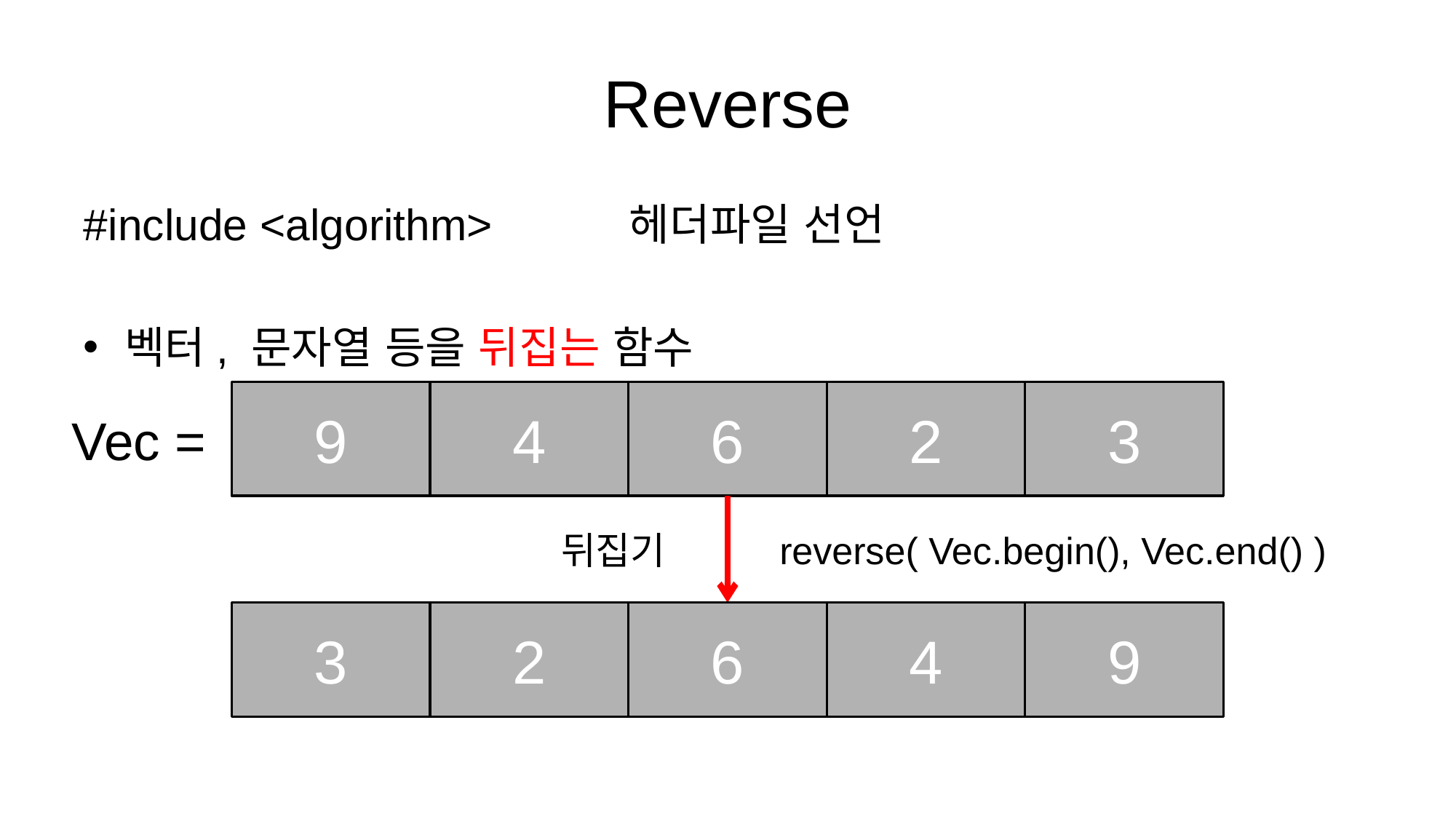

# Reverse
#include <algorithm>		헤더파일 선언

벡터, 문자열 등을 뒤집는 함수

9
4
6
2
3
Vec =
뒤집기
reverse( Vec.begin(), Vec.end() )
3
2
6
4
9